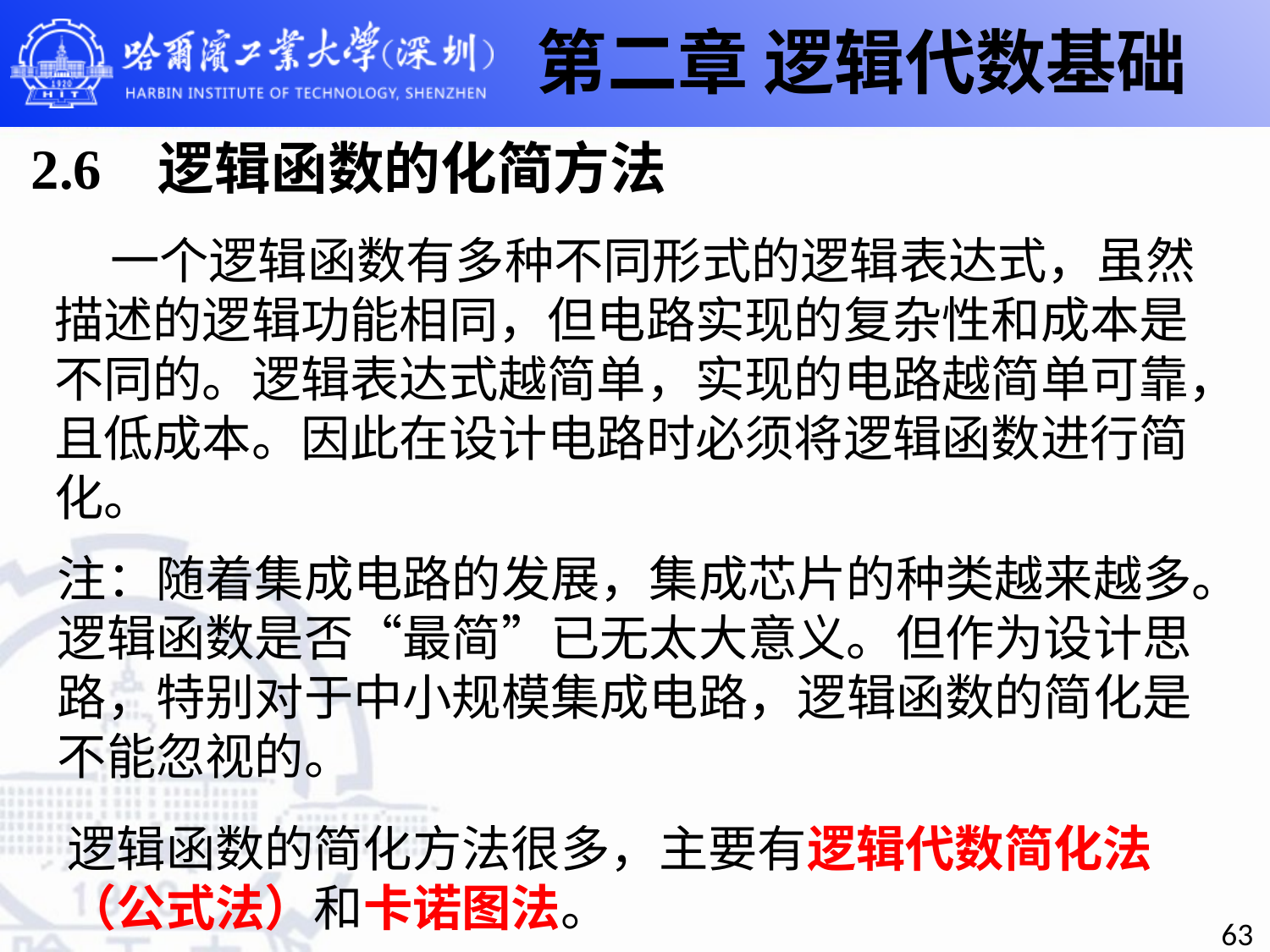

第二章 逻辑代数基础
# 2.6   逻辑函数的化简方法
    一个逻辑函数有多种不同形式的逻辑表达式，虽然描述的逻辑功能相同，但电路实现的复杂性和成本是不同的。逻辑表达式越简单，实现的电路越简单可靠，且低成本。因此在设计电路时必须将逻辑函数进行简化。
注：随着集成电路的发展，集成芯片的种类越来越多。逻辑函数是否“最简”已无太大意义。但作为设计思路，特别对于中小规模集成电路，逻辑函数的简化是不能忽视的。
逻辑函数的简化方法很多，主要有逻辑代数简化法（公式法）和卡诺图法。